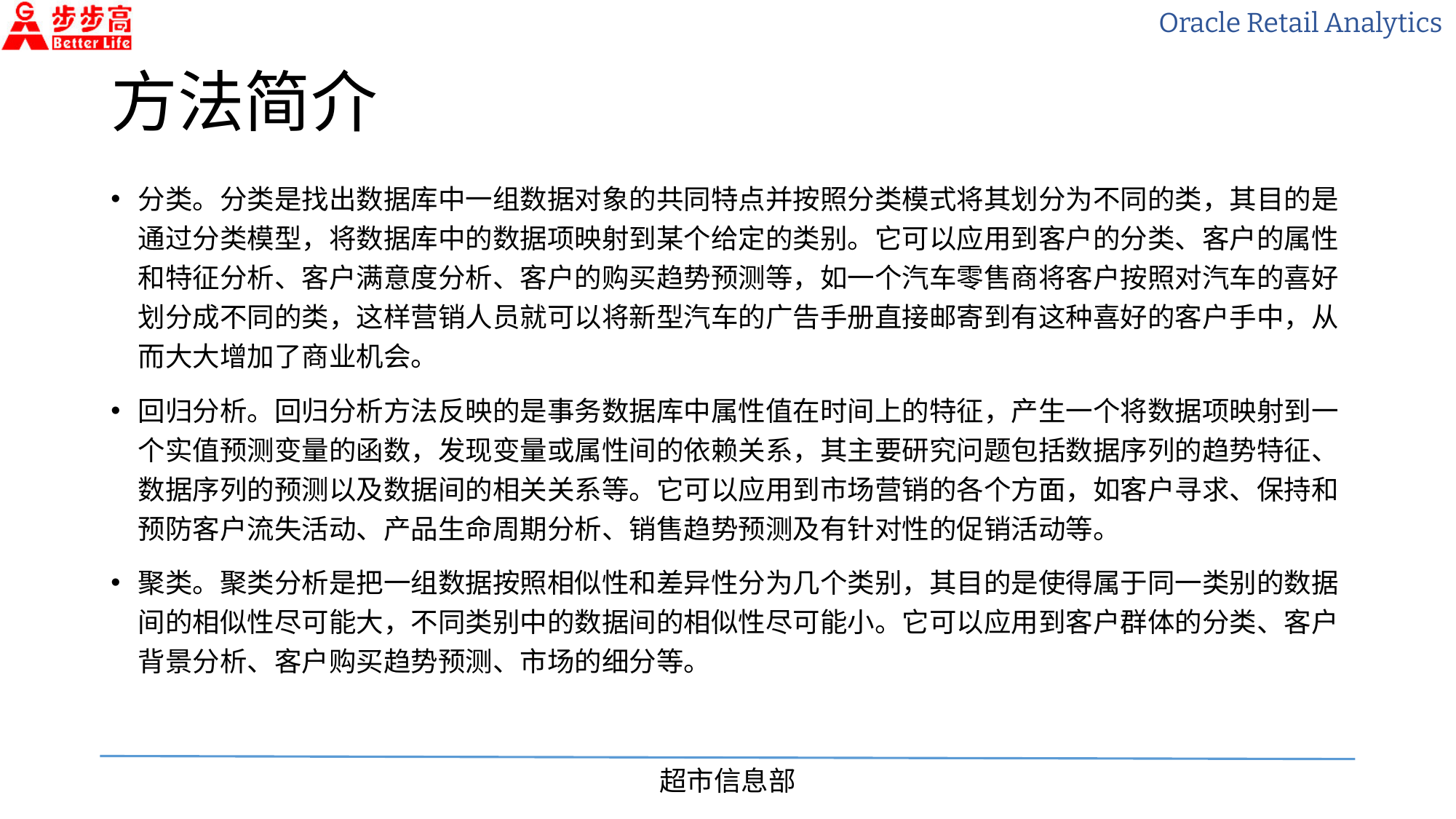

# 方法简介
分类。分类是找出数据库中一组数据对象的共同特点并按照分类模式将其划分为不同的类，其目的是通过分类模型，将数据库中的数据项映射到某个给定的类别。它可以应用到客户的分类、客户的属性和特征分析、客户满意度分析、客户的购买趋势预测等，如一个汽车零售商将客户按照对汽车的喜好划分成不同的类，这样营销人员就可以将新型汽车的广告手册直接邮寄到有这种喜好的客户手中，从而大大增加了商业机会。
回归分析。回归分析方法反映的是事务数据库中属性值在时间上的特征，产生一个将数据项映射到一个实值预测变量的函数，发现变量或属性间的依赖关系，其主要研究问题包括数据序列的趋势特征、数据序列的预测以及数据间的相关关系等。它可以应用到市场营销的各个方面，如客户寻求、保持和预防客户流失活动、产品生命周期分析、销售趋势预测及有针对性的促销活动等。
聚类。聚类分析是把一组数据按照相似性和差异性分为几个类别，其目的是使得属于同一类别的数据间的相似性尽可能大，不同类别中的数据间的相似性尽可能小。它可以应用到客户群体的分类、客户背景分析、客户购买趋势预测、市场的细分等。